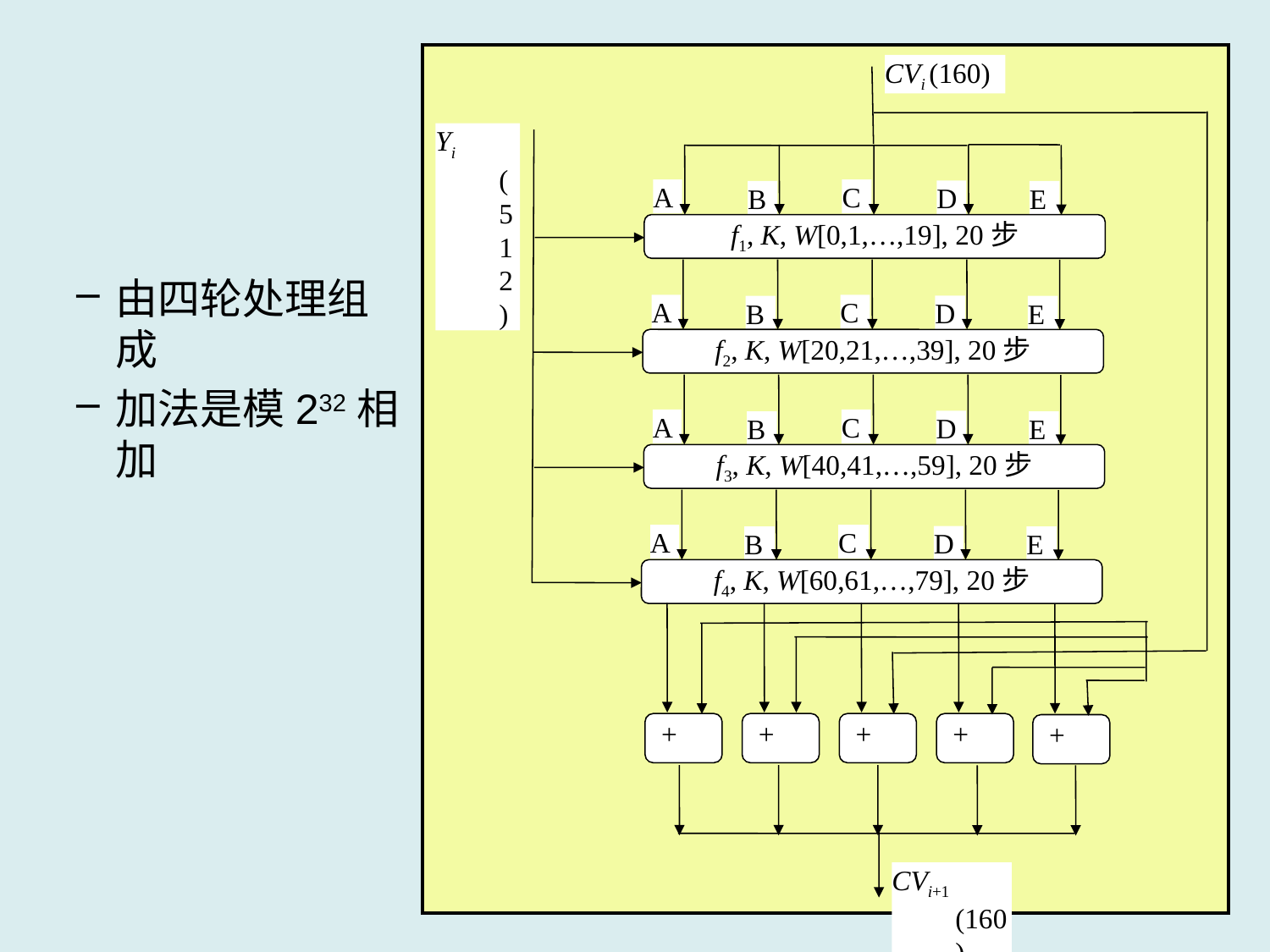

CVi (160)

Yi (512)

A
C
D
B
E
f1, K, W[0,1,…,19], 20步

A
C
D
B
E
f2, K, W[20,21,…,39], 20步

A
C
D
B
E
f3, K, W[40,41,…,59], 20步

A
C
D
B
E
f4, K, W[60,61,…,79], 20步

  +

  +

  +

  +

  +

CVi+1 (160)

由四轮处理组成
加法是模232相加